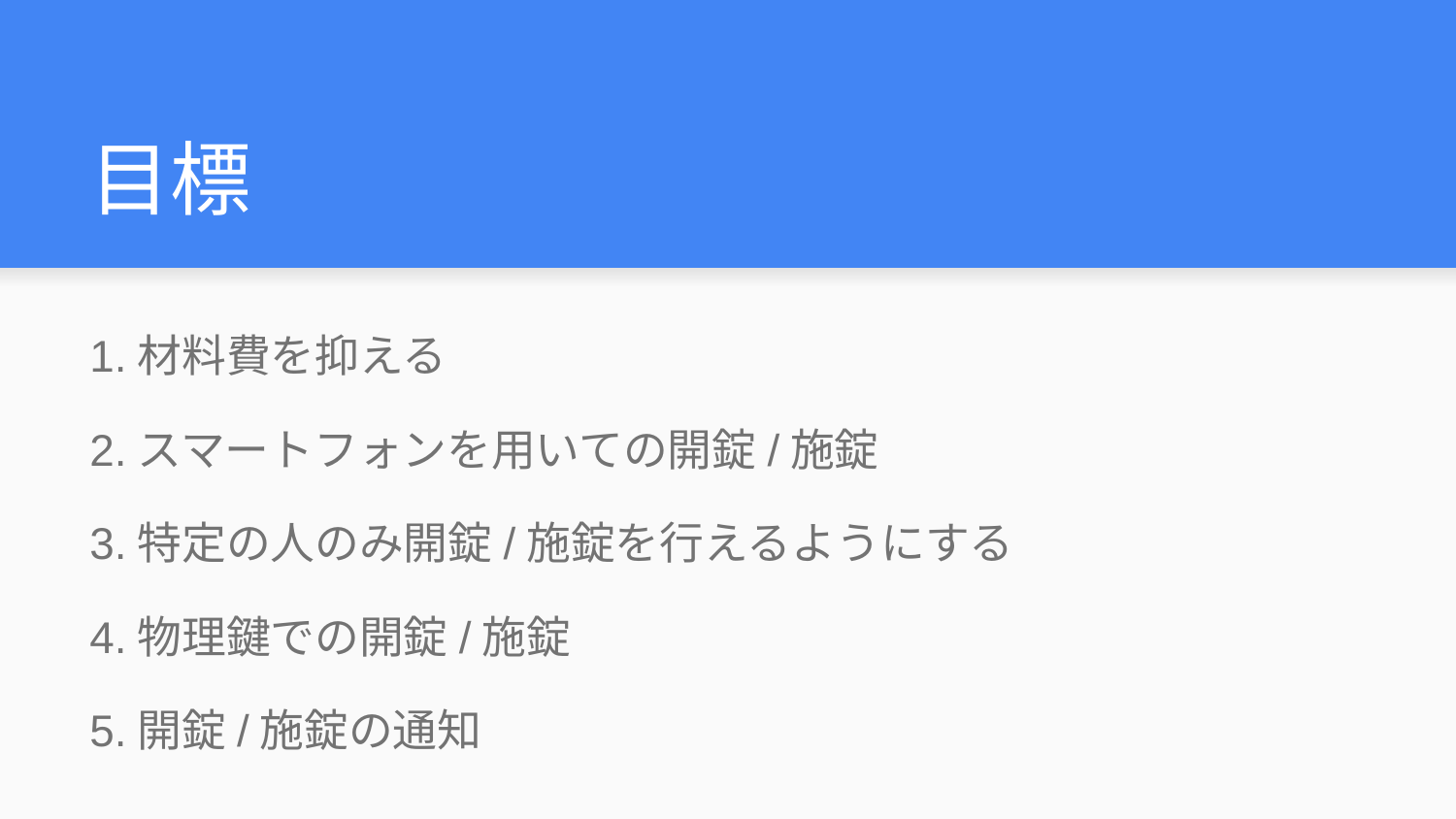

# 目標
1.材料費を抑える
2.スマートフォンを用いての開錠/施錠
3.特定の人のみ開錠/施錠を行えるようにする
4.物理鍵での開錠/施錠
5.開錠/施錠の通知